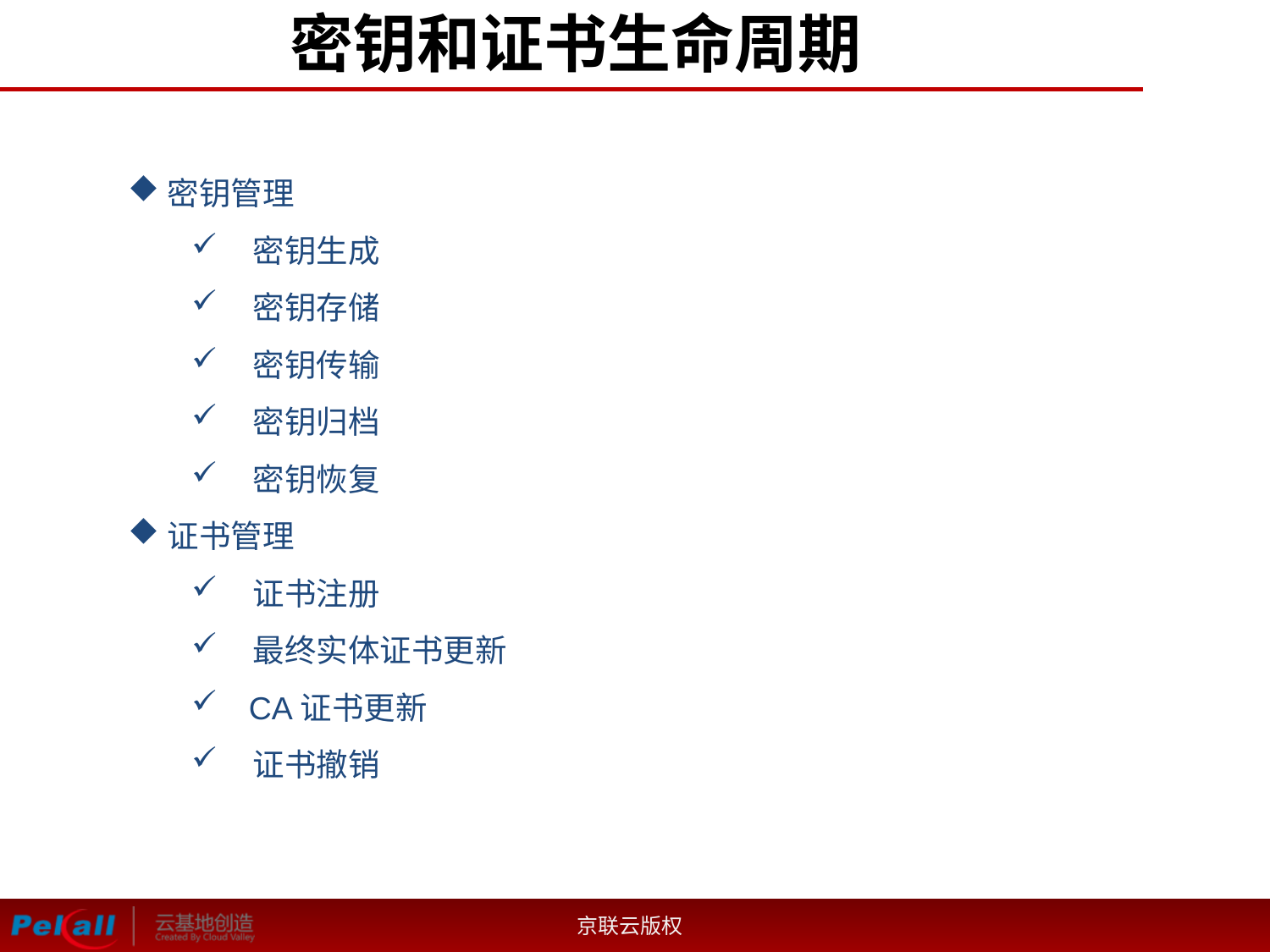

# 密钥和证书生命周期
密钥管理
  密钥生成
  密钥存储
  密钥传输
  密钥归档
  密钥恢复
证书管理
  证书注册
  最终实体证书更新
  CA证书更新
  证书撤销